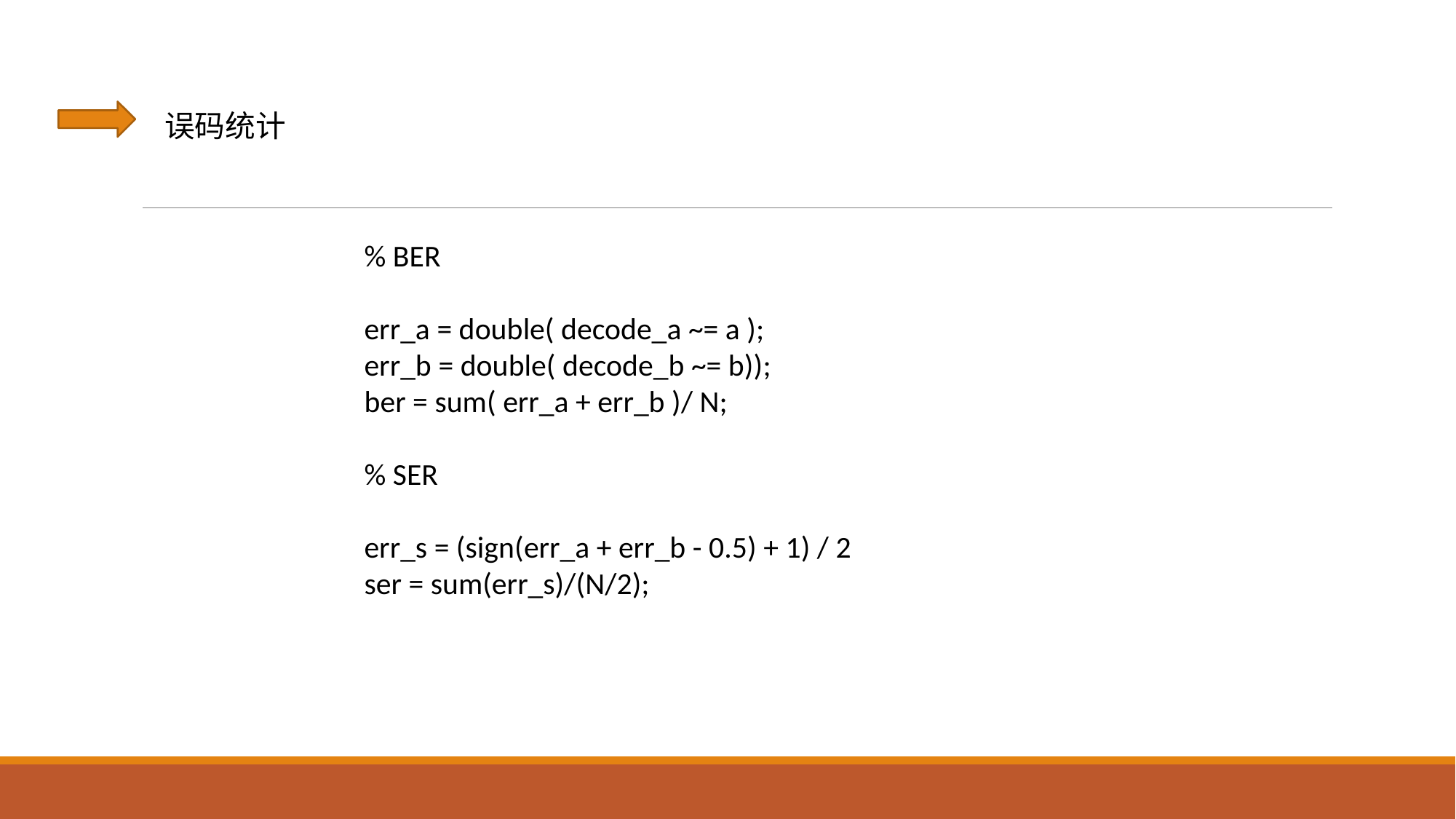

误码统计
% BER

err_a = double( decode_a ~= a );
err_b = double( decode_b ~= b));
ber = sum( err_a + err_b )/ N;

% SER

err_s = (sign(err_a + err_b - 0.5) + 1) / 2
ser = sum(err_s)/(N/2);